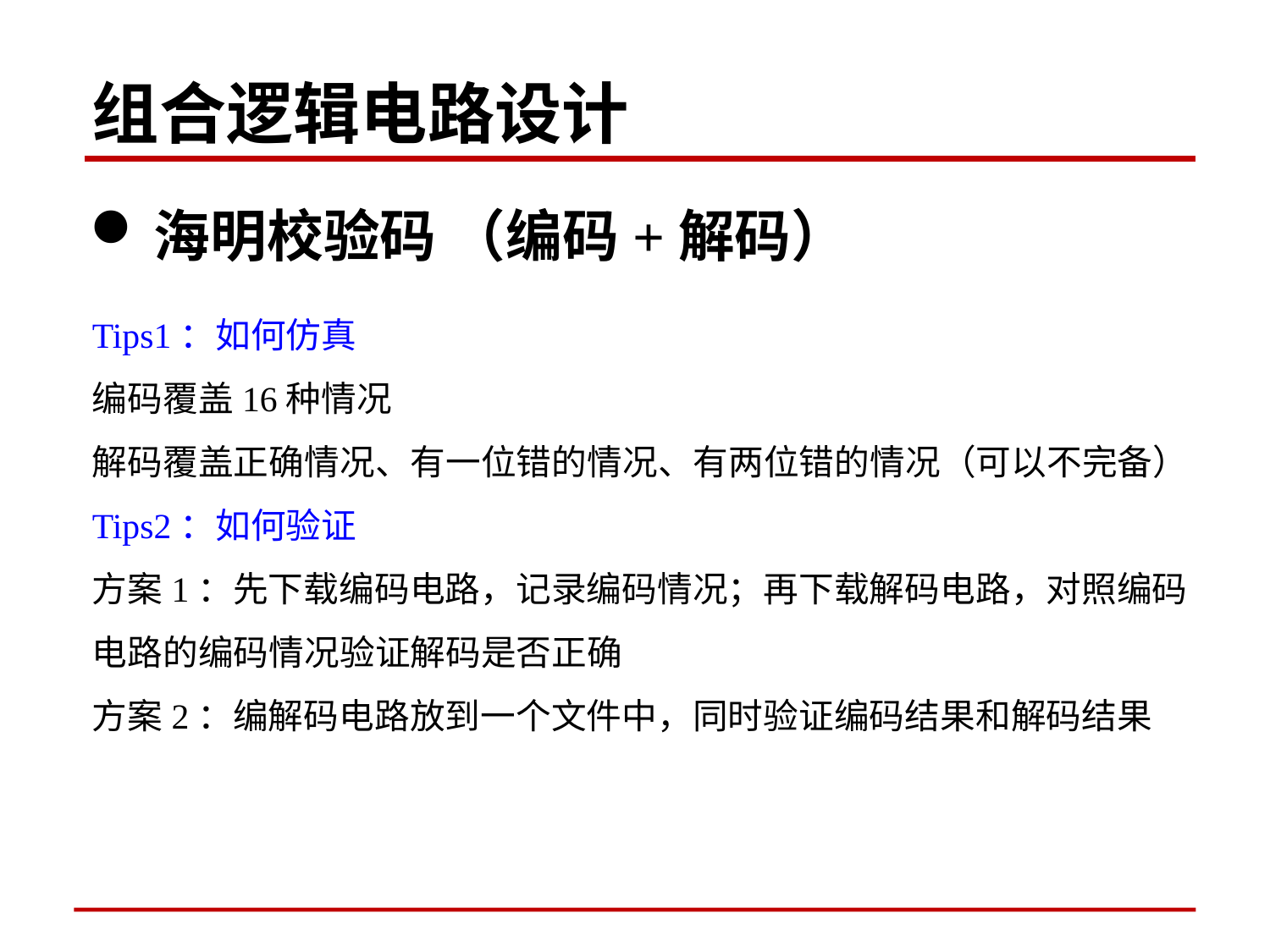

组合逻辑电路设计
海明校验码 （编码+解码）
Tips1：如何仿真
编码覆盖16种情况
解码覆盖正确情况、有一位错的情况、有两位错的情况（可以不完备）
Tips2：如何验证
方案1：先下载编码电路，记录编码情况；再下载解码电路，对照编码电路的编码情况验证解码是否正确
方案2：编解码电路放到一个文件中，同时验证编码结果和解码结果